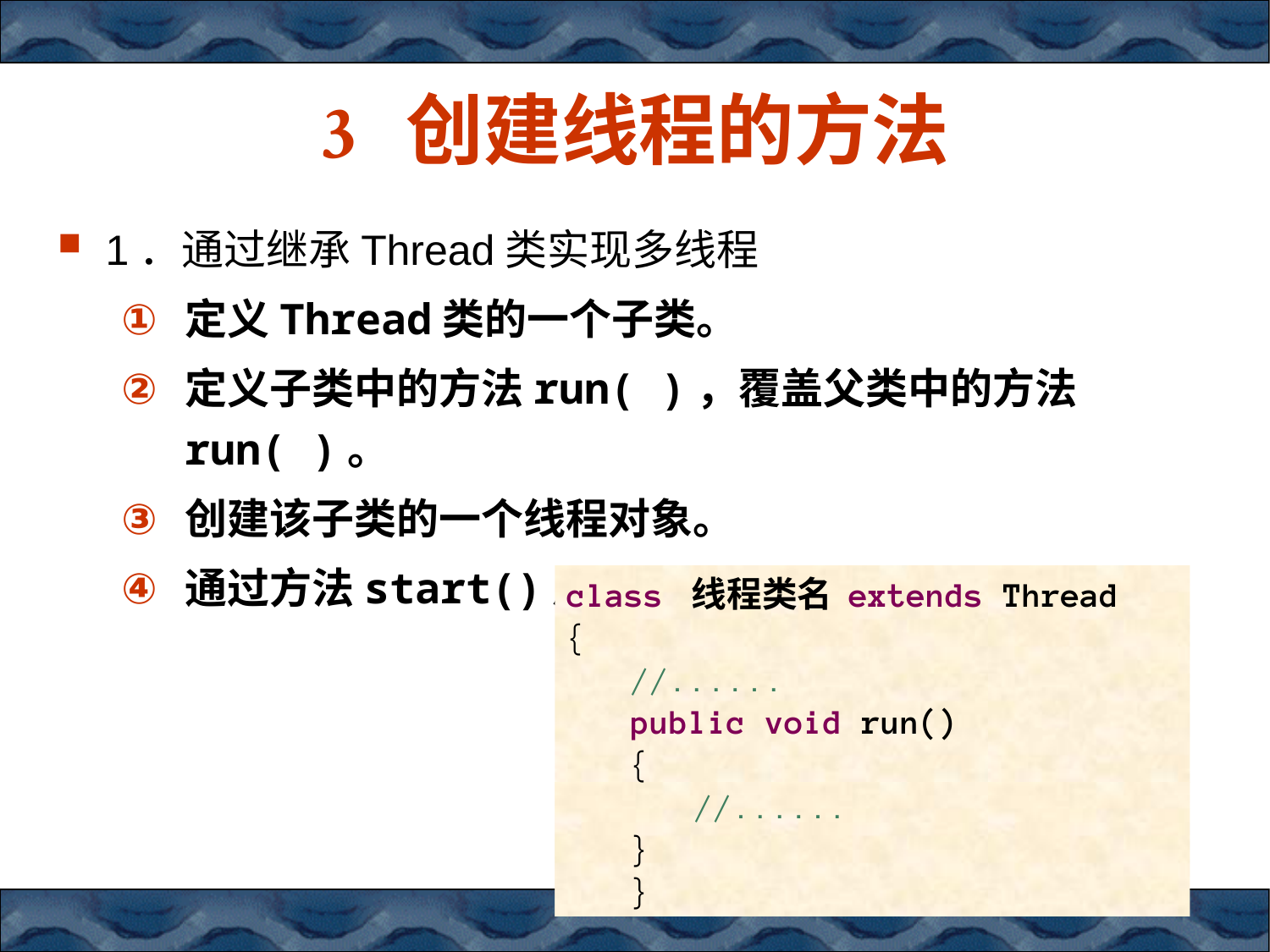

# 3  创建线程的方法
1．通过继承Thread类实现多线程
定义Thread类的一个子类。
定义子类中的方法run( )，覆盖父类中的方法run( )。
创建该子类的一个线程对象。
通过方法start()启动线程,即允许run()方法。
class 线程类名 extends Thread
{
//......
public void run()
{
//......
}
}